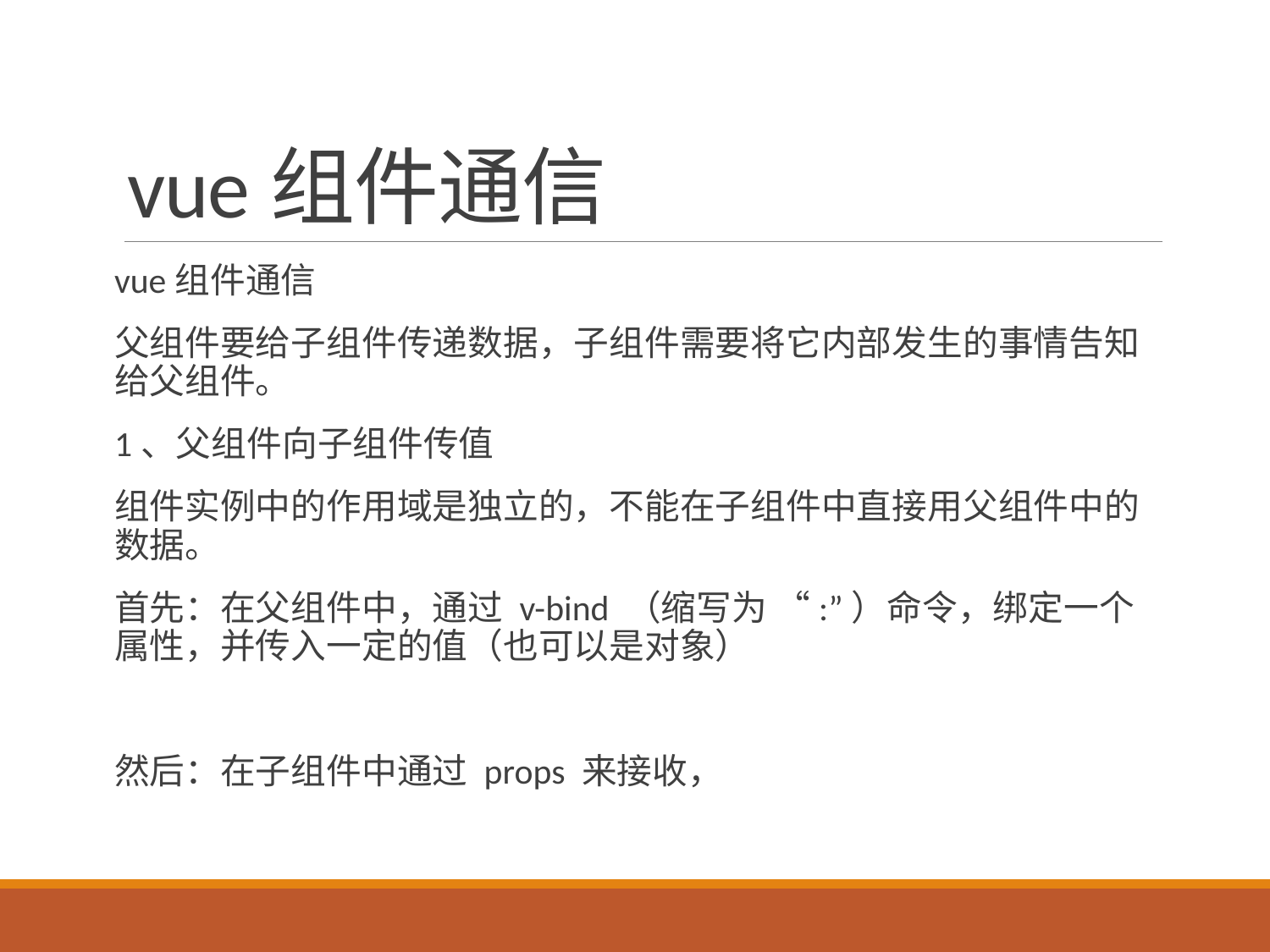

# vue组件通信
vue组件通信
父组件要给子组件传递数据，子组件需要将它内部发生的事情告知给父组件。
1、父组件向子组件传值
组件实例中的作用域是独立的，不能在子组件中直接用父组件中的数据。
首先：在父组件中，通过 v-bind （缩写为 “:”）命令，绑定一个属性，并传入一定的值（也可以是对象）

然后：在子组件中通过 props 来接收，